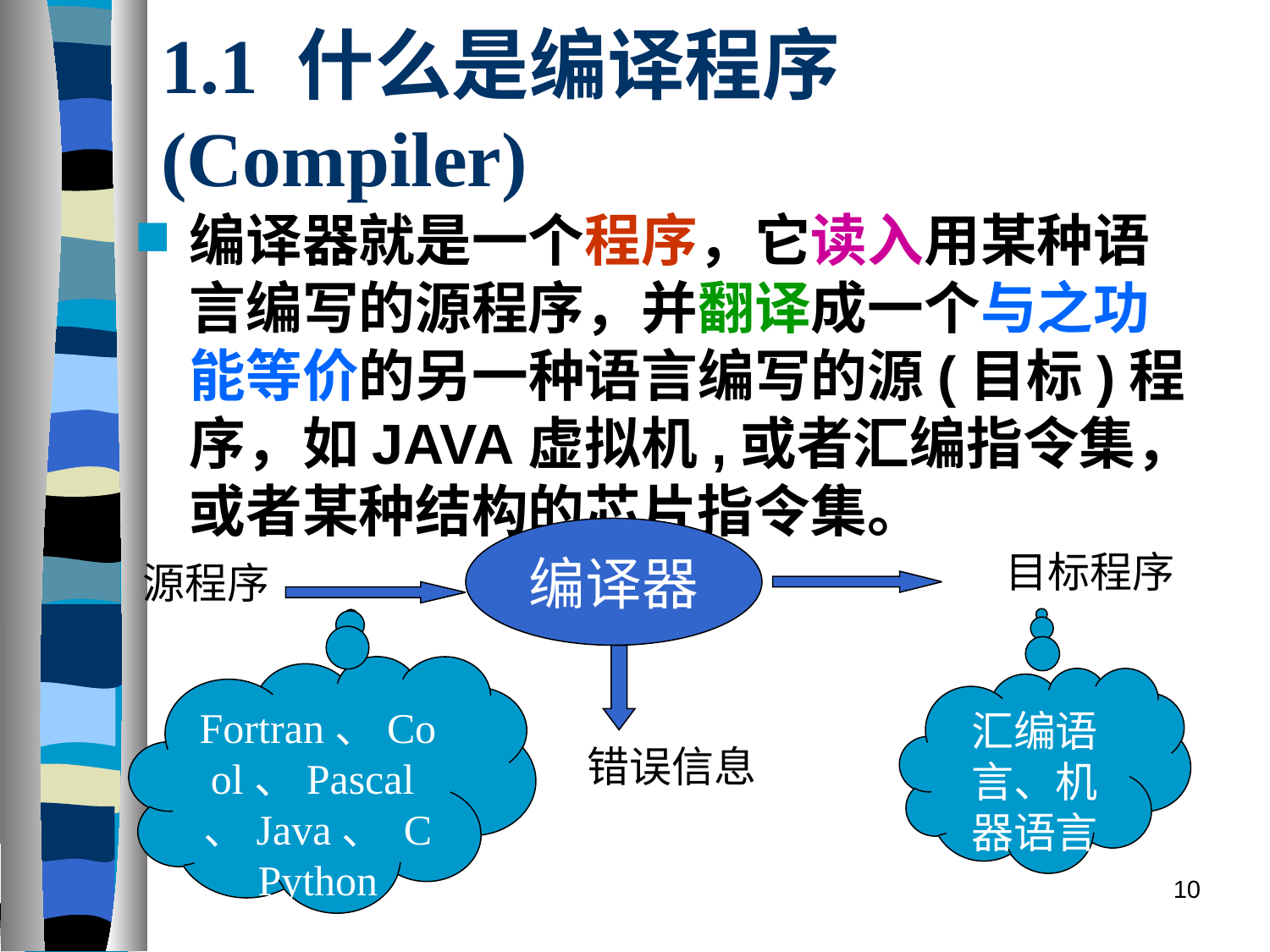

1.1 什么是编译程序(Compiler)
编译器就是一个程序，它读入用某种语言编写的源程序，并翻译成一个与之功能等价的另一种语言编写的源(目标)程序，如JAVA虚拟机,或者汇编指令集，或者某种结构的芯片指令集。
编译器
目标程序
源程序

Fortran、Cool、Pascal、Java、 C Python
汇编语言、机器语言
错误信息
10